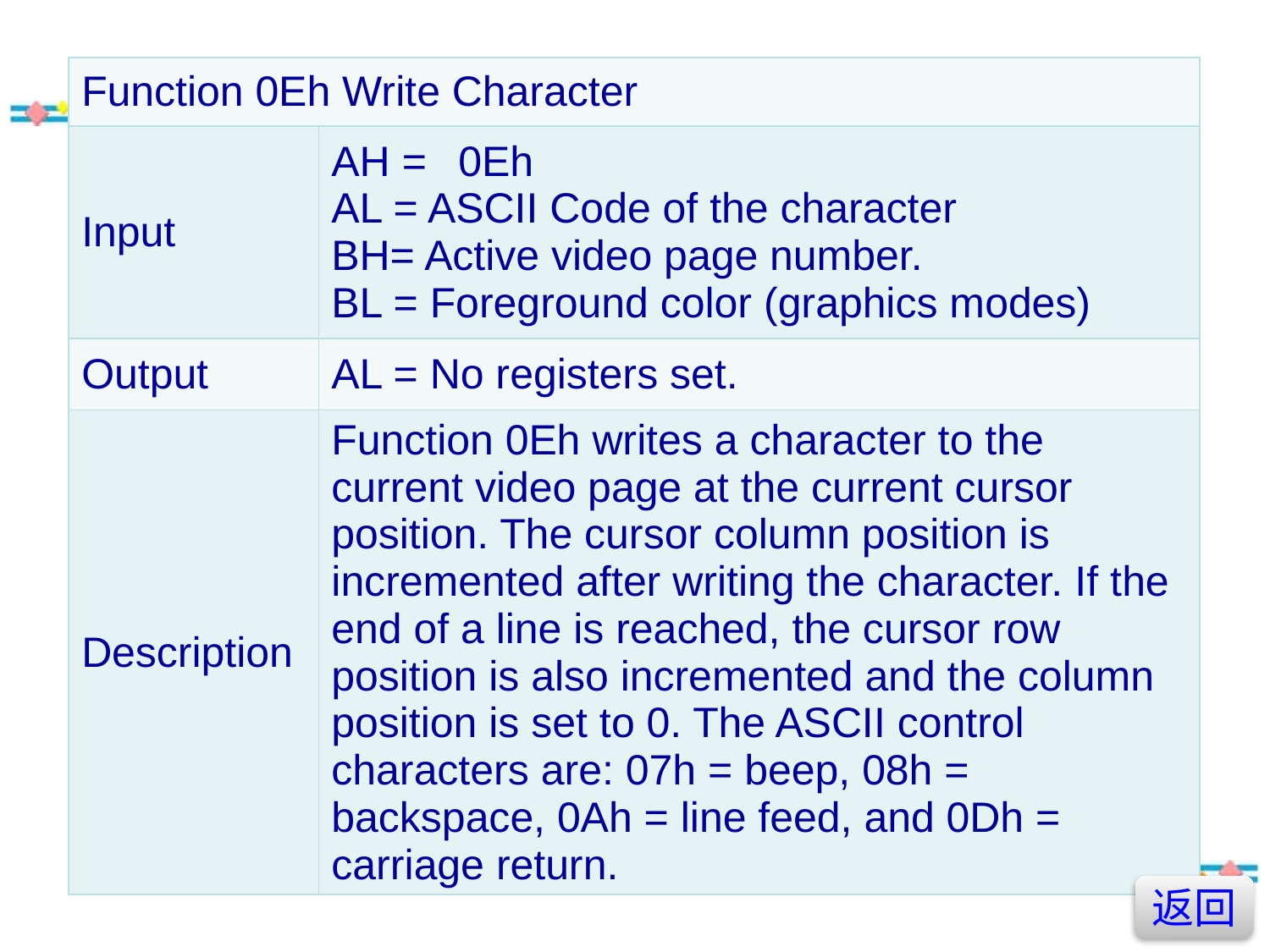

| Function 0Eh Write Character |  |
| --- | --- |
| Input | AH = 0Eh AL = ASCII Code of the character BH= Active video page number. BL = Foreground color (graphics modes) |
| Output | AL = No registers set. |
| Description | Function 0Eh writes a character to the current video page at the current cursor position. The cursor column position is incremented after writing the character. If the end of a line is reached, the cursor row position is also incremented and the column position is set to 0. The ASCII control characters are: 07h = beep, 08h = backspace, 0Ah = line feed, and 0Dh = carriage return. |
返回